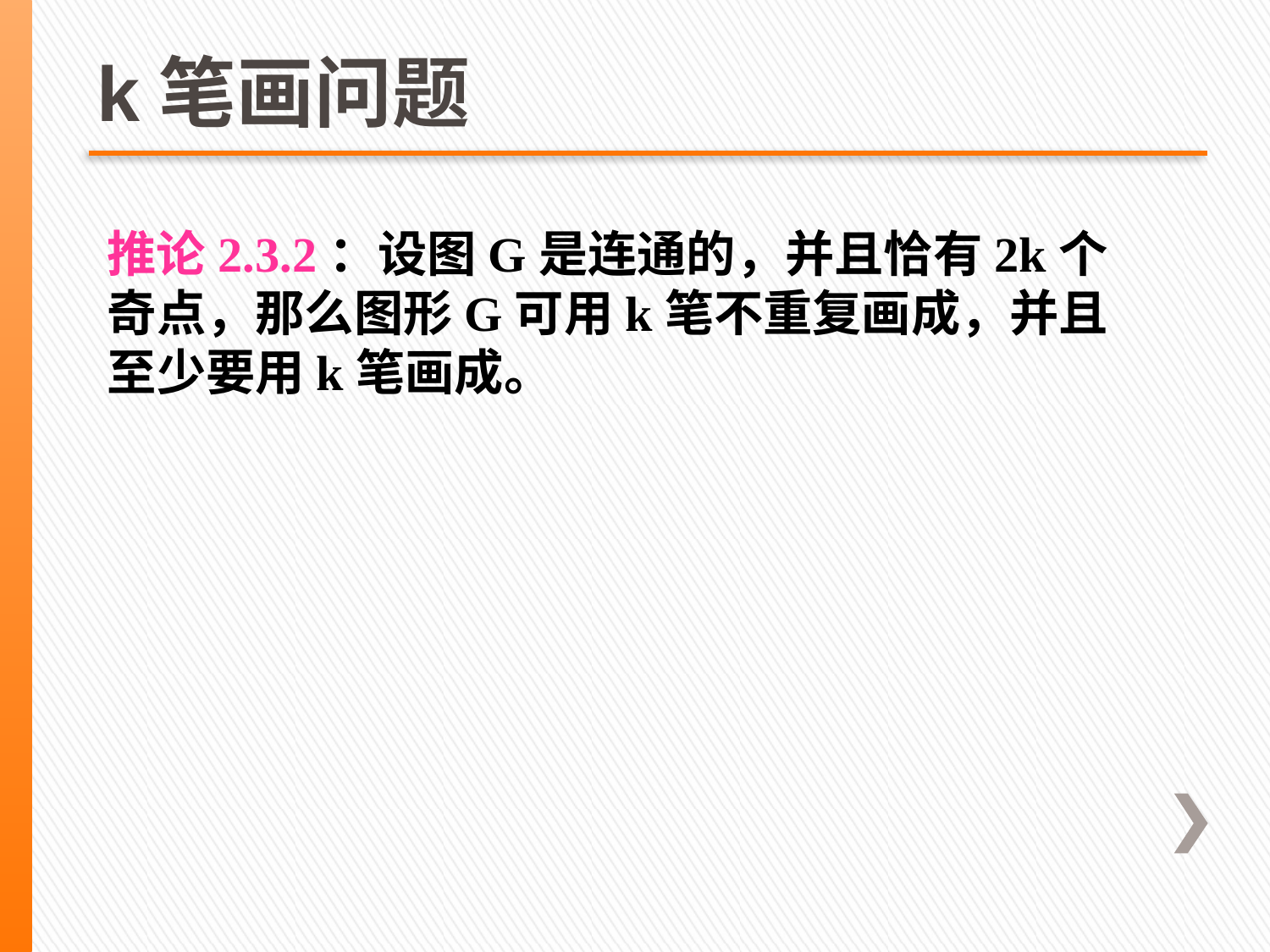

# k笔画问题
推论2.3.2：设图G是连通的，并且恰有2k个奇点，那么图形G可用k笔不重复画成，并且至少要用k笔画成。